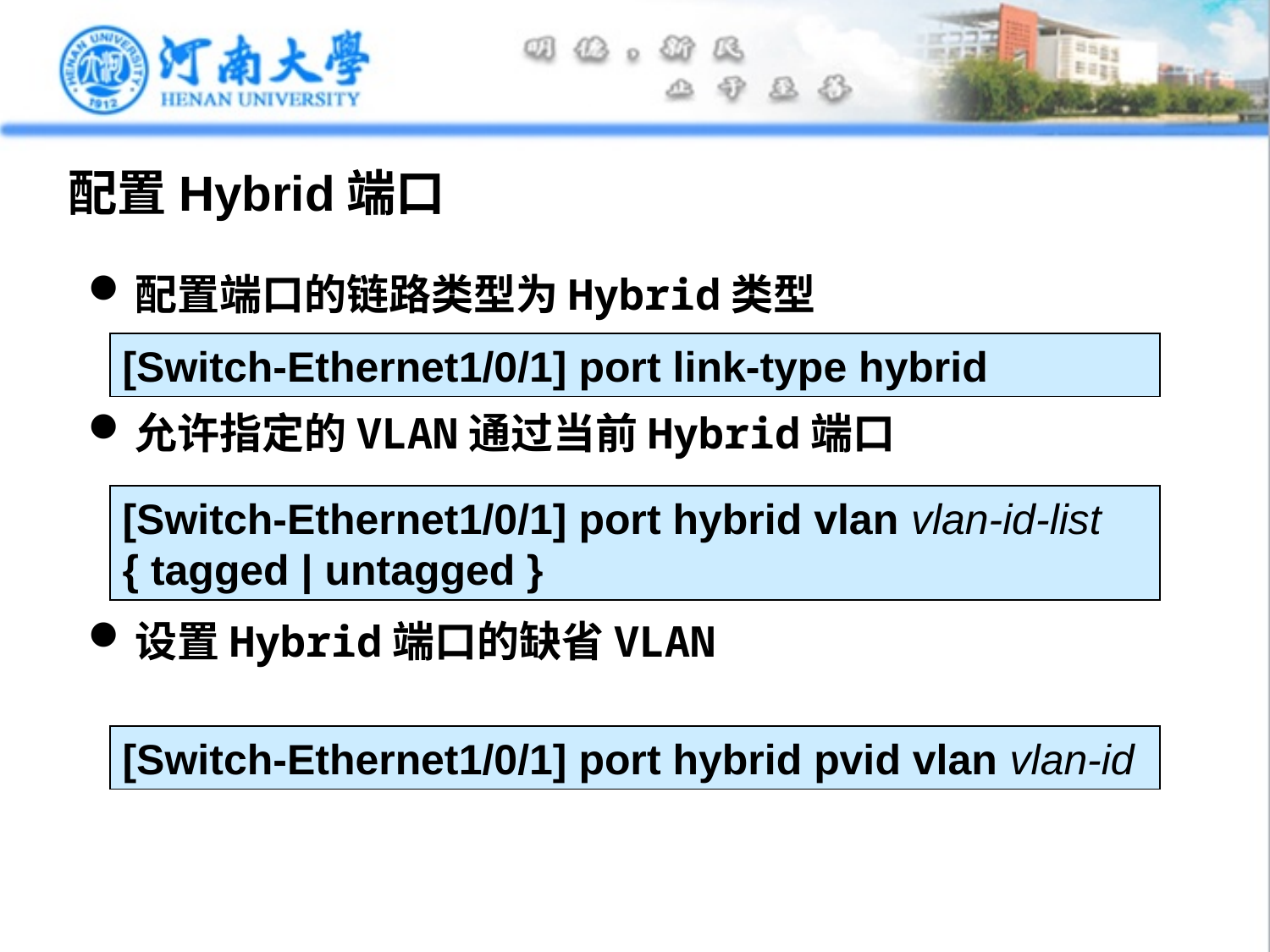

# 配置Hybrid端口
配置端口的链路类型为Hybrid类型

允许指定的VLAN通过当前Hybrid端口

设置Hybrid端口的缺省VLAN
[Switch-Ethernet1/0/1] port link-type hybrid
[Switch-Ethernet1/0/1] port hybrid vlan vlan-id-list { tagged | untagged }
[Switch-Ethernet1/0/1] port hybrid pvid vlan vlan-id